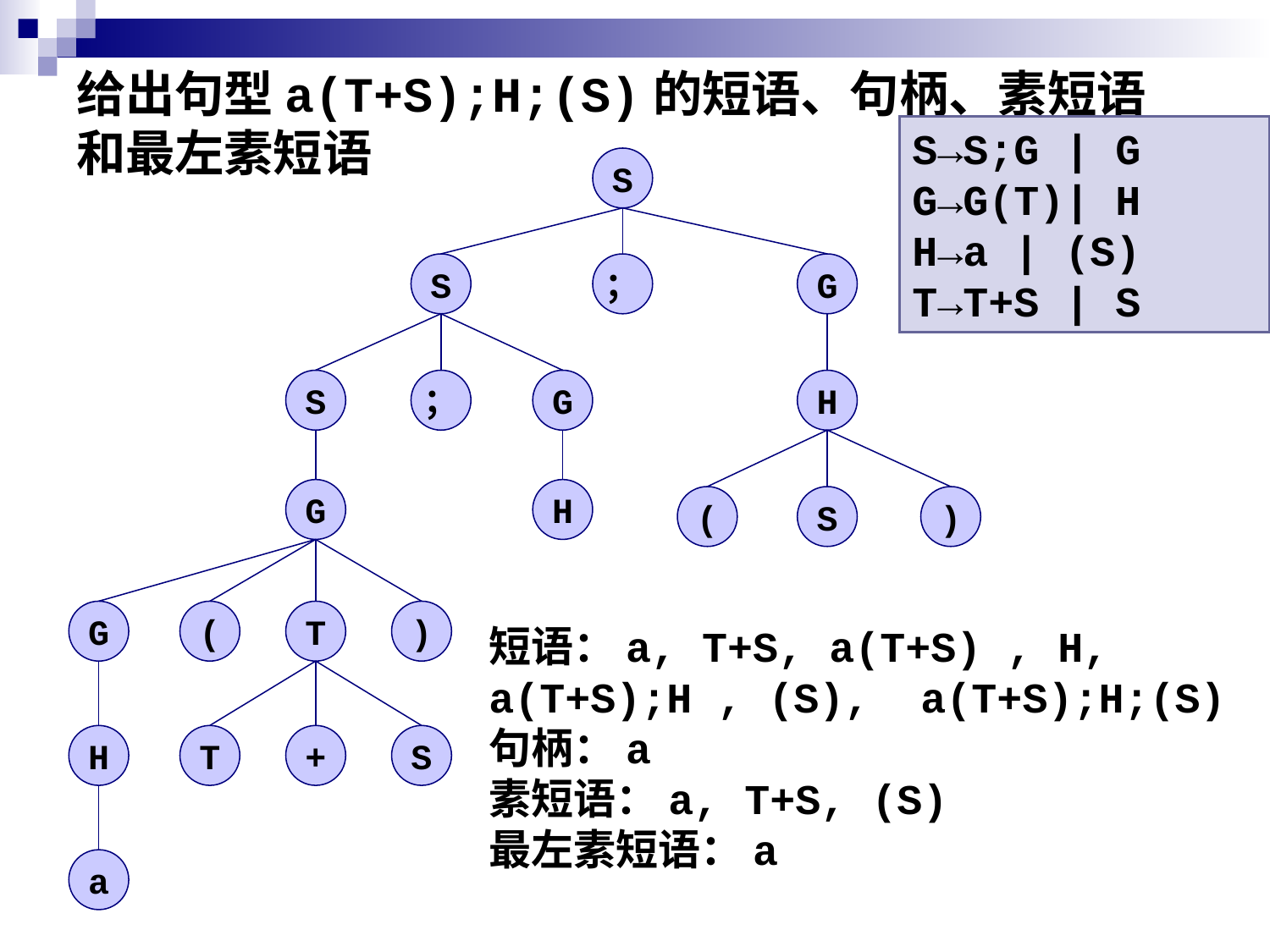

# 给出句型a(T+S);H;(S)的短语、句柄、素短语和最左素短语
S→S;G | G
G→G(T)| H
H→a | (S)
T→T+S | S
S
S
；
G
S
；
G
H
G
H
(
S
)
G
(
T
)
短语：a, T+S, a(T+S) , H, a(T+S);H , (S),  a(T+S);H;(S)
句柄：a
素短语：a, T+S, (S)
最左素短语：a
H
T
+
S
a